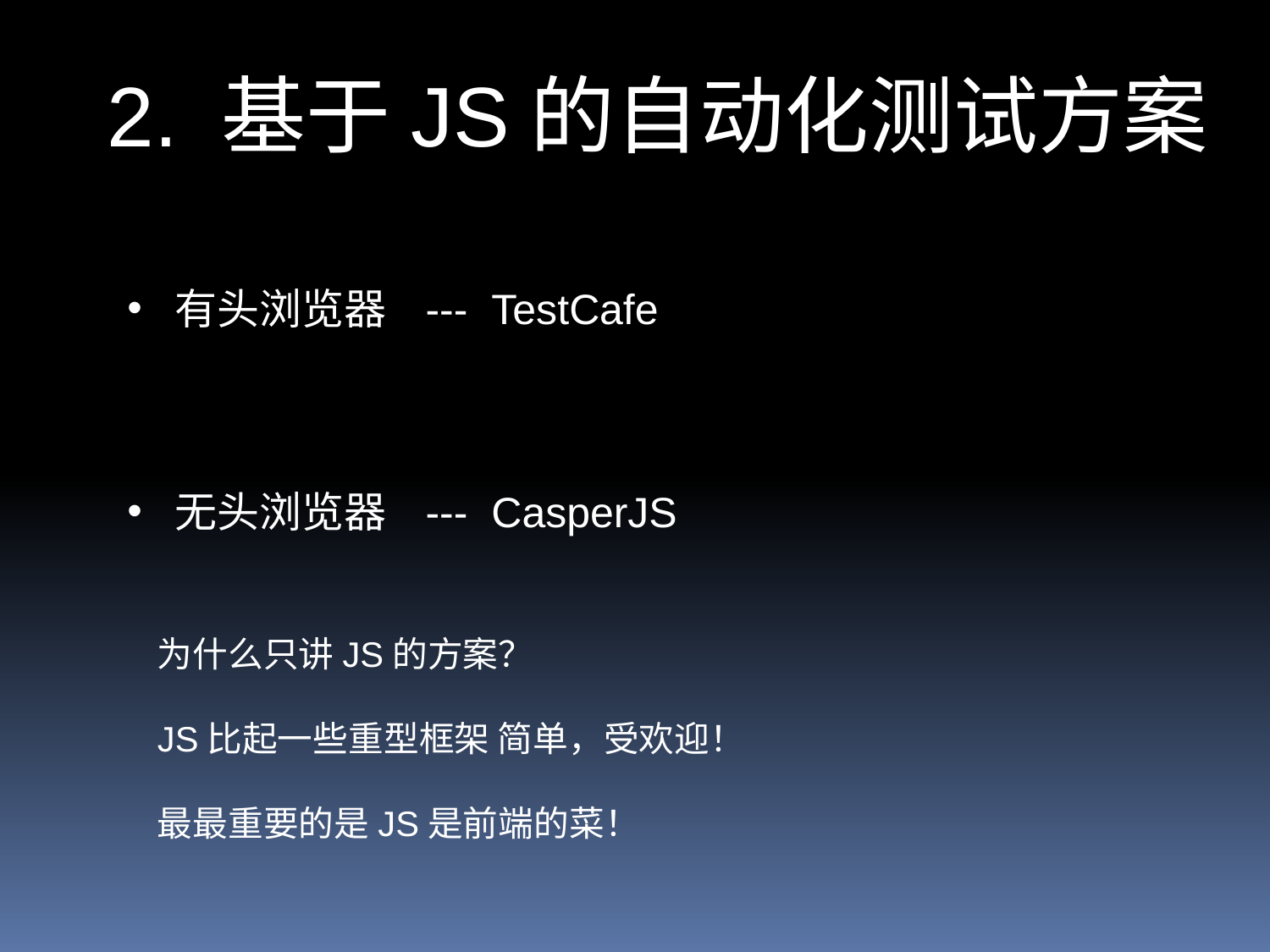

2. 基于JS的自动化测试方案
有头浏览器   ---  TestCafe

无头浏览器   ---  CasperJS
为什么只讲JS的方案？

JS比起一些重型框架 简单，受欢迎！

最最重要的是JS是前端的菜！